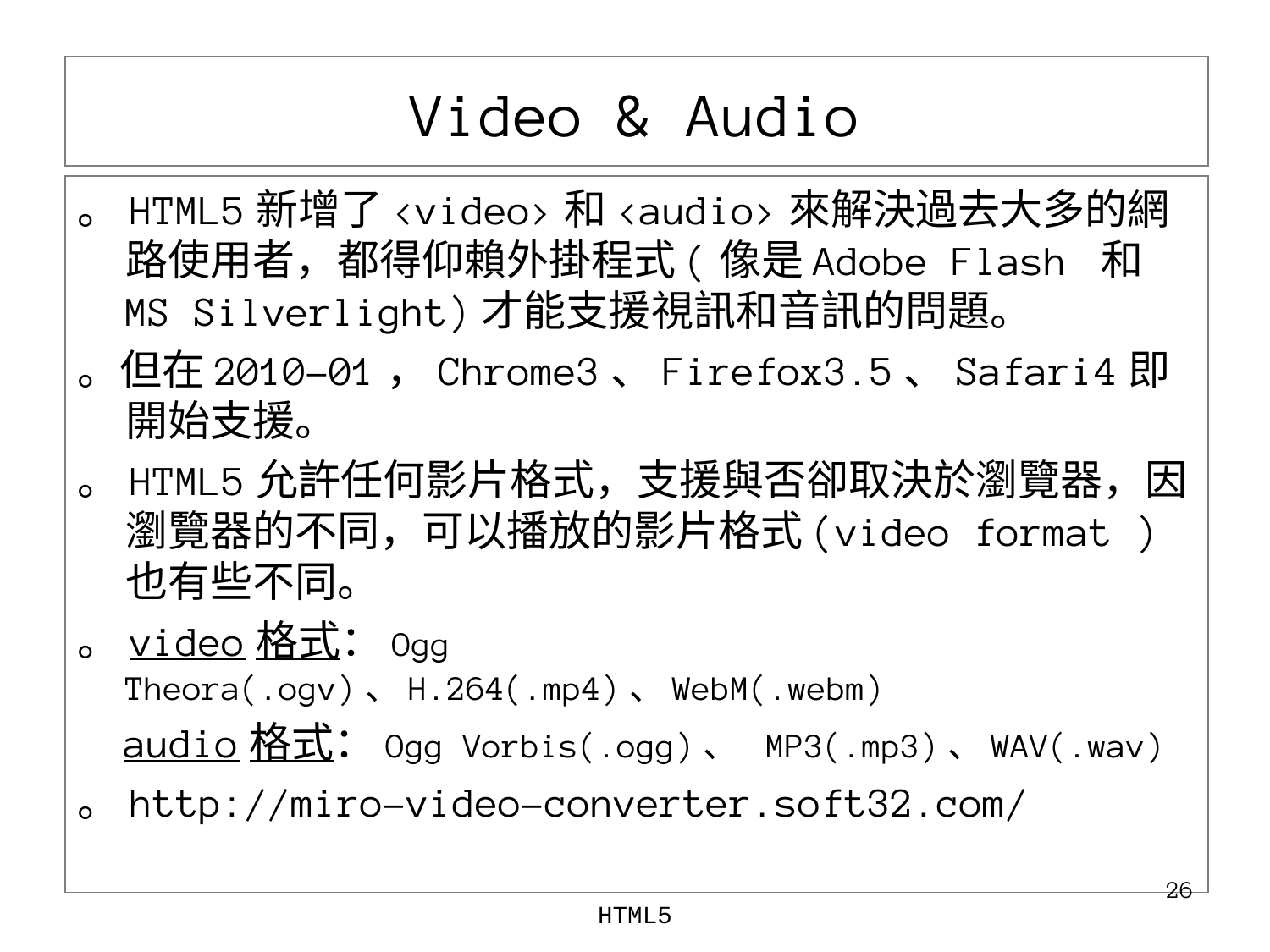

# Video & Audio
。HTML5新增了<video>和<audio>來解決過去大多的網路使用者，都得仰賴外掛程式(像是Adobe Flash 和 MS Silverlight)才能支援視訊和音訊的問題。
。但在2010-01，Chrome3、Firefox3.5、Safari4即開始支援。
。HTML5允許任何影片格式，支援與否卻取決於瀏覽器，因瀏覽器的不同，可以播放的影片格式(video format )也有些不同。
。video格式：Ogg Theora(.ogv)、H.264(.mp4)、WebM(.webm)
  audio格式：Ogg Vorbis(.ogg)、 MP3(.mp3)、WAV(.wav)
。http://miro-video-converter.soft32.com/
26
HTML5